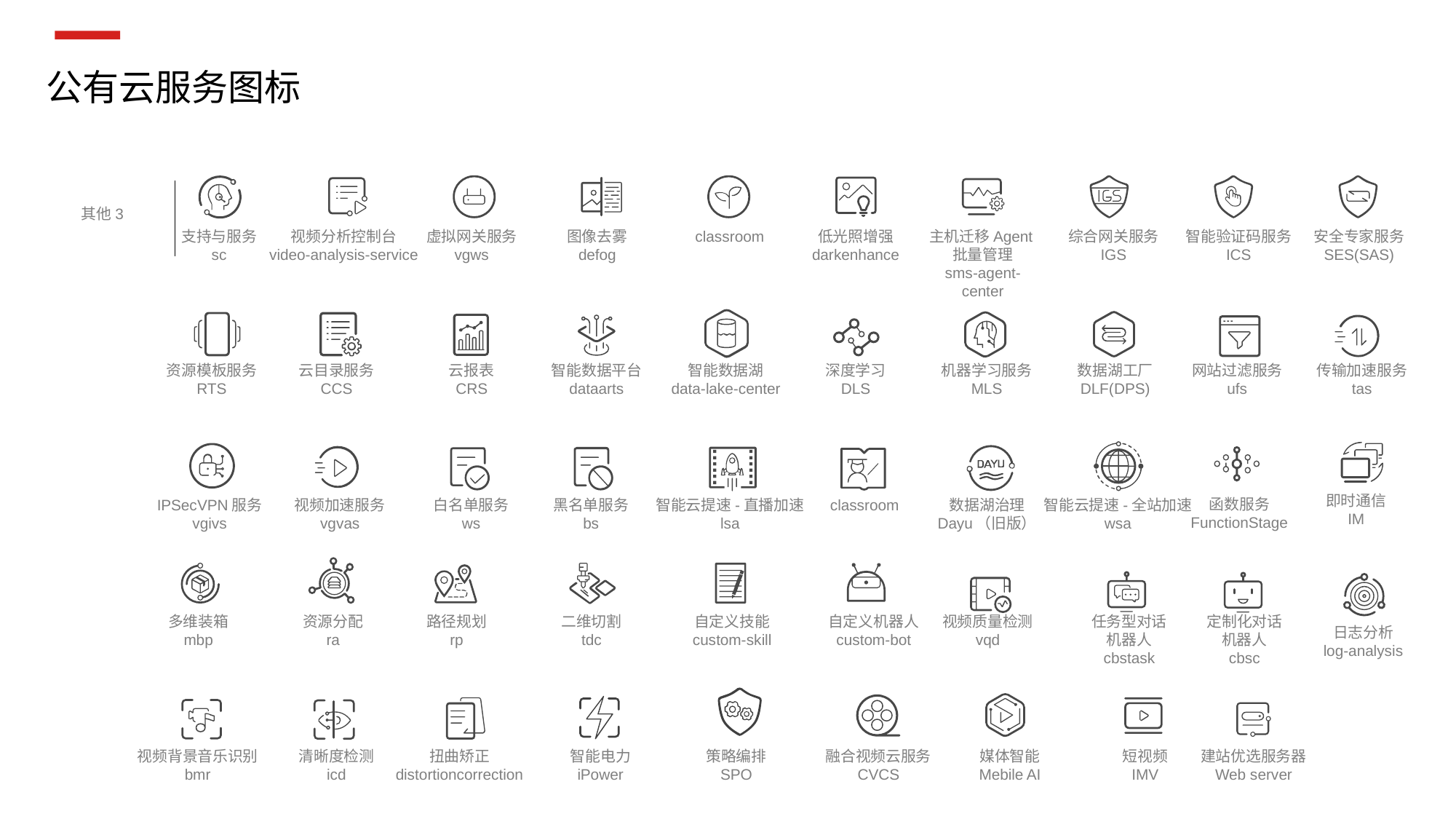

公有云服务图标

其他3
支持与服务
sc
视频分析控制台
video-analysis-service
虚拟网关服务
vgws
图像去雾
defog
classroom
低光照增强
darkenhance
主机迁移Agent批量管理
sms-agent-center
综合网关服务
IGS
智能验证码服务
ICS
安全专家服务
SES(SAS)

资源模板服务
RTS
云目录服务
CCS
云报表
CRS
智能数据平台
dataarts
智能数据湖
data-lake-center
深度学习
DLS
机器学习服务
MLS
数据湖工厂
DLF(DPS)
网站过滤服务
ufs
传输加速服务
tas

即时通信
IM
函数服务
FunctionStage
IPSecVPN服务
vgivs
视频加速服务
vgvas
白名单服务
ws
黑名单服务
bs
智能云提速-直播加速
lsa
classroom
数据湖治理
Dayu（旧版）
智能云提速-全站加速
wsa

多维装箱
mbp
资源分配
ra
路径规划
rp
二维切割
tdc
自定义技能
custom-skill
自定义机器人
custom-bot
视频质量检测
vqd
任务型对话
机器人
cbstask
定制化对话
机器人
cbsc
日志分析
log-analysis

视频背景音乐识别
bmr
清晰度检测
icd
扭曲矫正
distortioncorrection
智能电力
iPower
策略编排
SPO
融合视频云服务
CVCS
媒体智能
Mebile AI
短视频
IMV
建站优选服务器
Web server